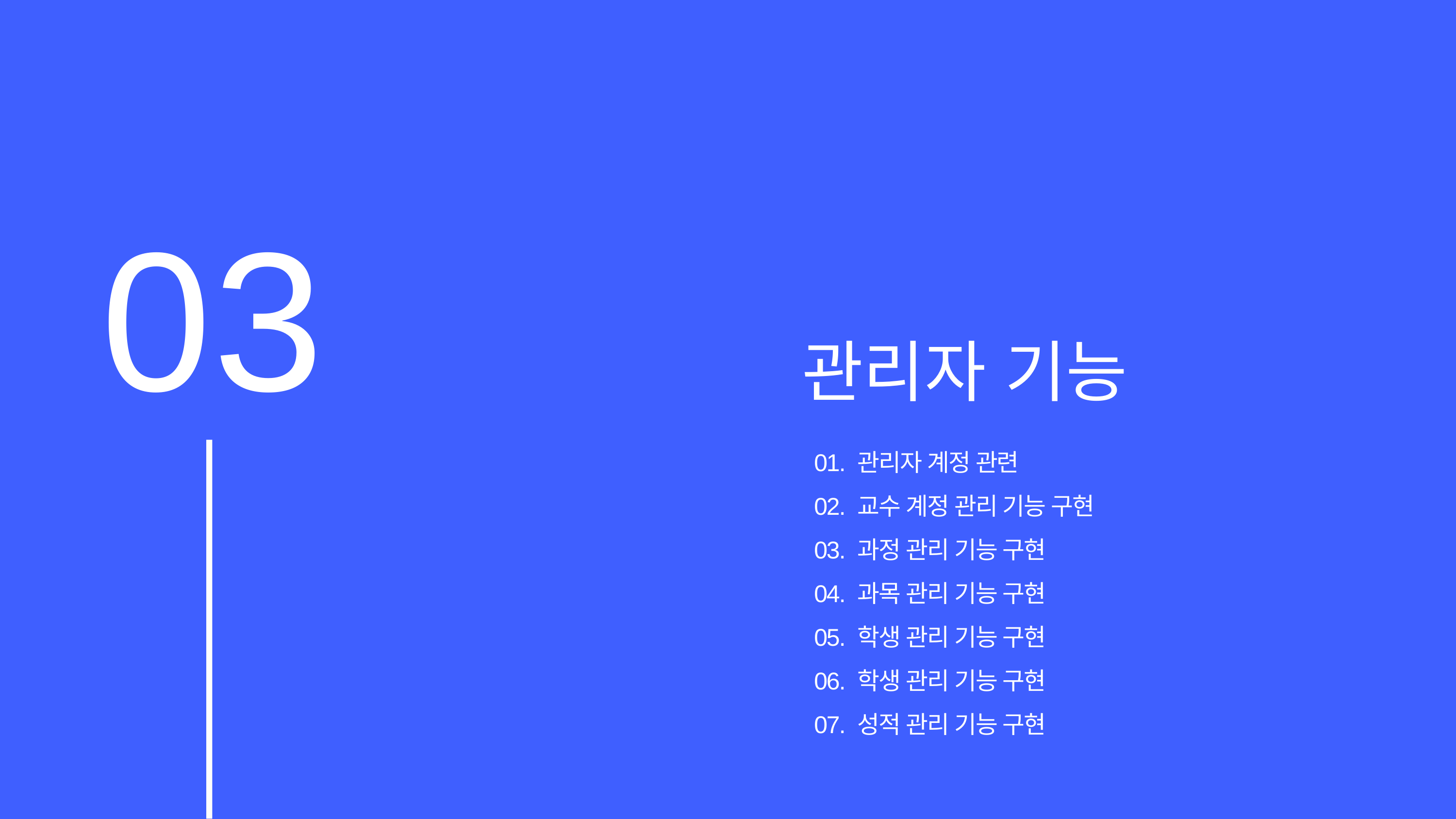

03

관리자 기능
01. 관리자 계정 관련
02. 교수 계정 관리 기능 구현
03. 과정 관리 기능 구현
04. 과목 관리 기능 구현
05. 학생 관리 기능 구현
06. 학생 관리 기능 구현
07. 성적 관리 기능 구현